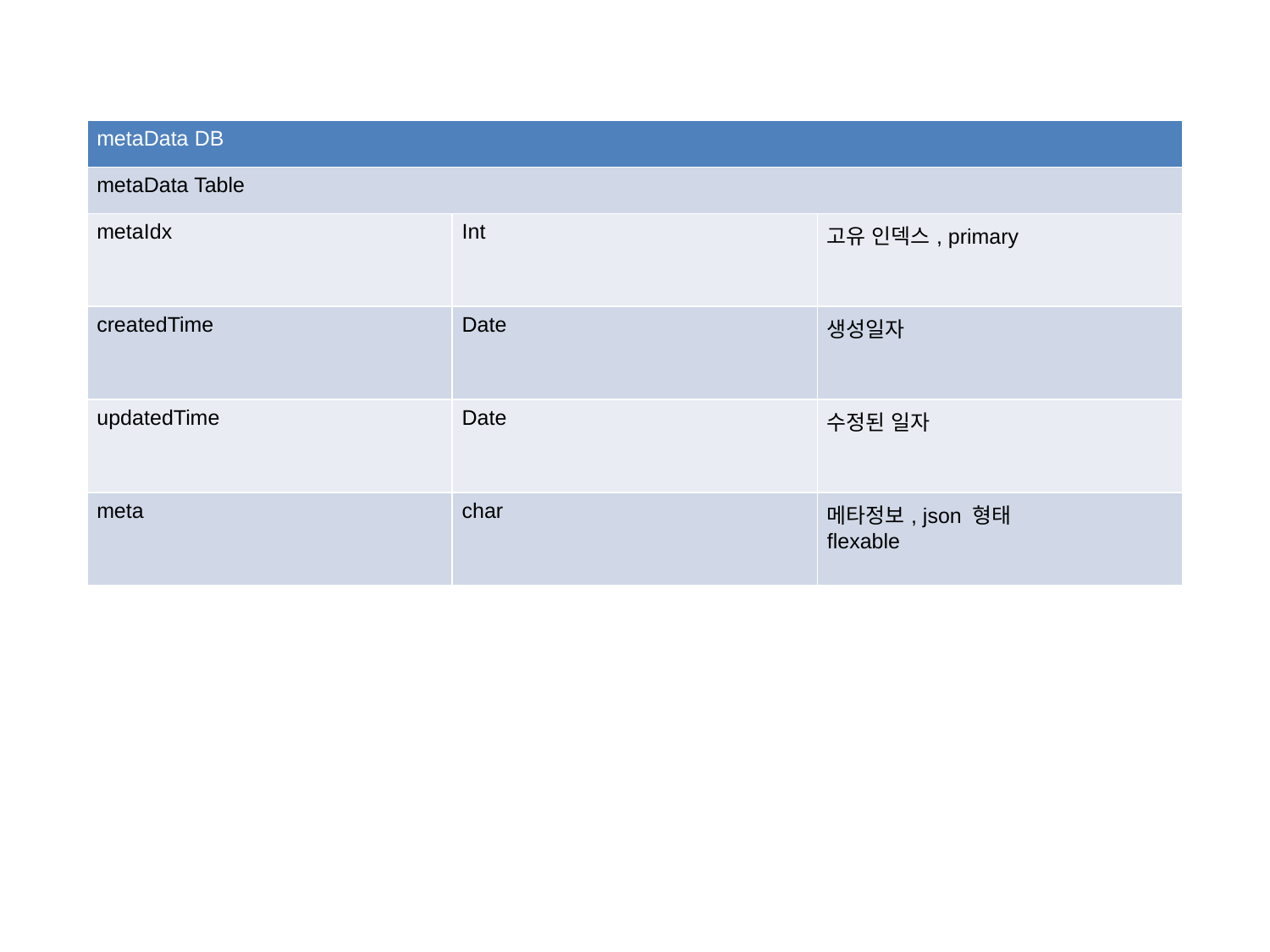

| metaData DB |  |  |
| --- | --- | --- |
| metaData Table |  |  |
| metaIdx | Int | 고유 인덱스, primary |
| createdTime | Date | 생성일자 |
| updatedTime | Date | 수정된 일자 |
| meta | char | 메타정보, json 형태 flexable |